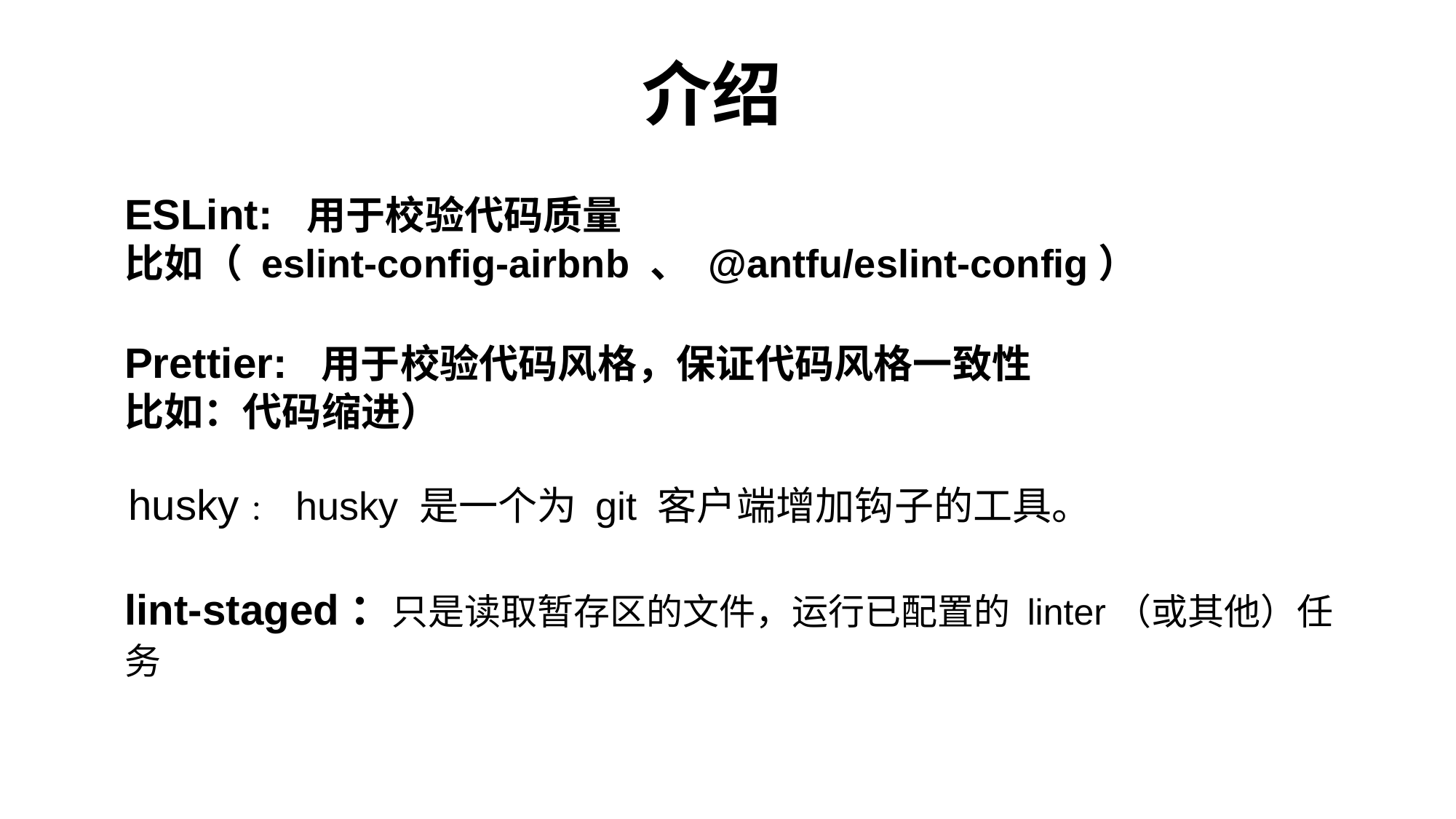

# 介绍
ESLint:  用于校验代码质量
比如（ eslint-config-airbnb 、 @antfu/eslint-config）
Prettier:  用于校验代码风格，保证代码风格一致性
比如：代码缩进）
husky： husky 是一个为 git 客户端增加钩子的工具。
lint-staged：只是读取暂存区的文件，运行已配置的 linter（或其他）任务